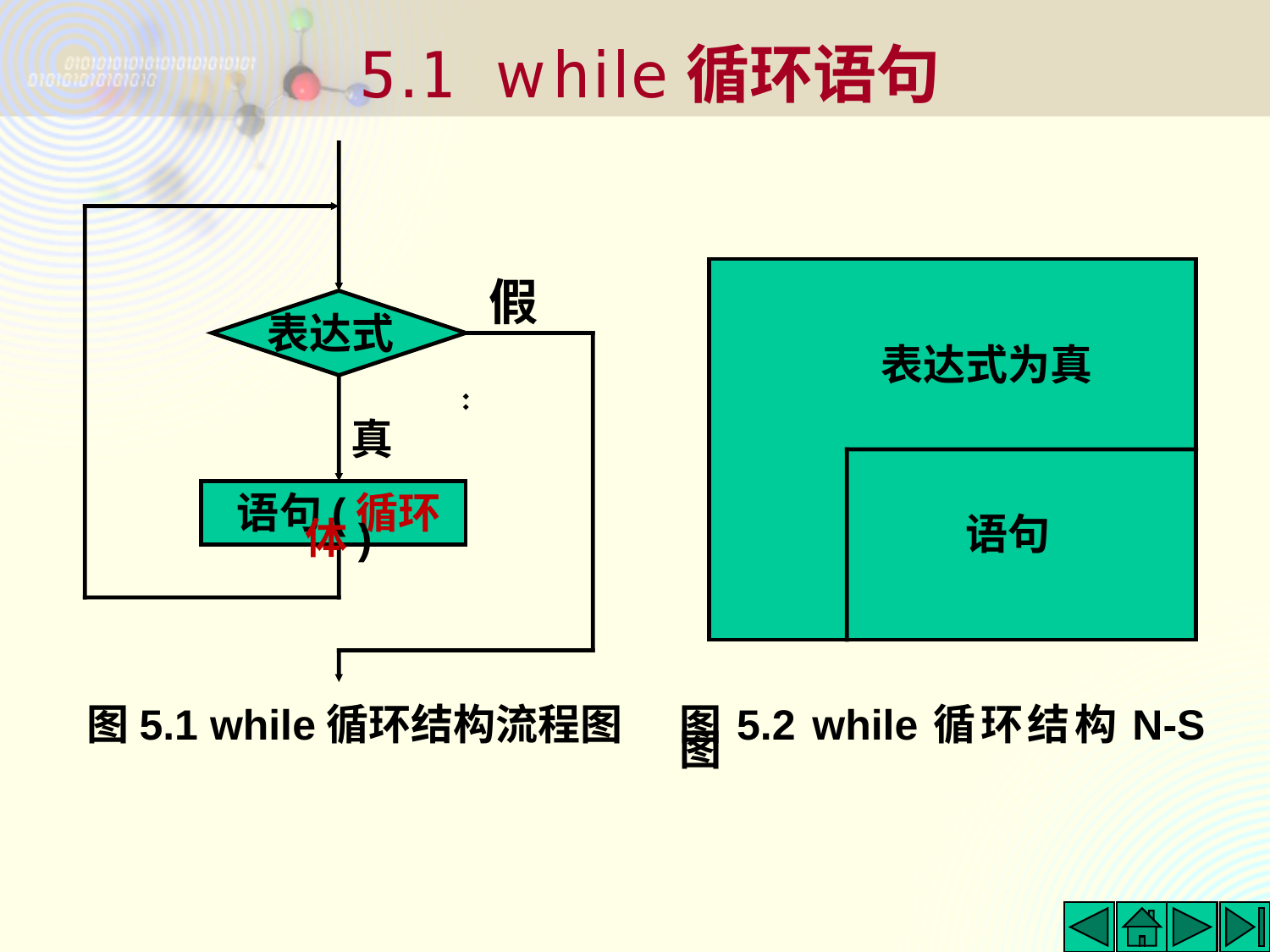

5.1  while循环语句

假
表达式

表达式为真

真

语句(循环体)
语句

图5.1 while循环结构流程图
图5.2 while循环结构N-S图